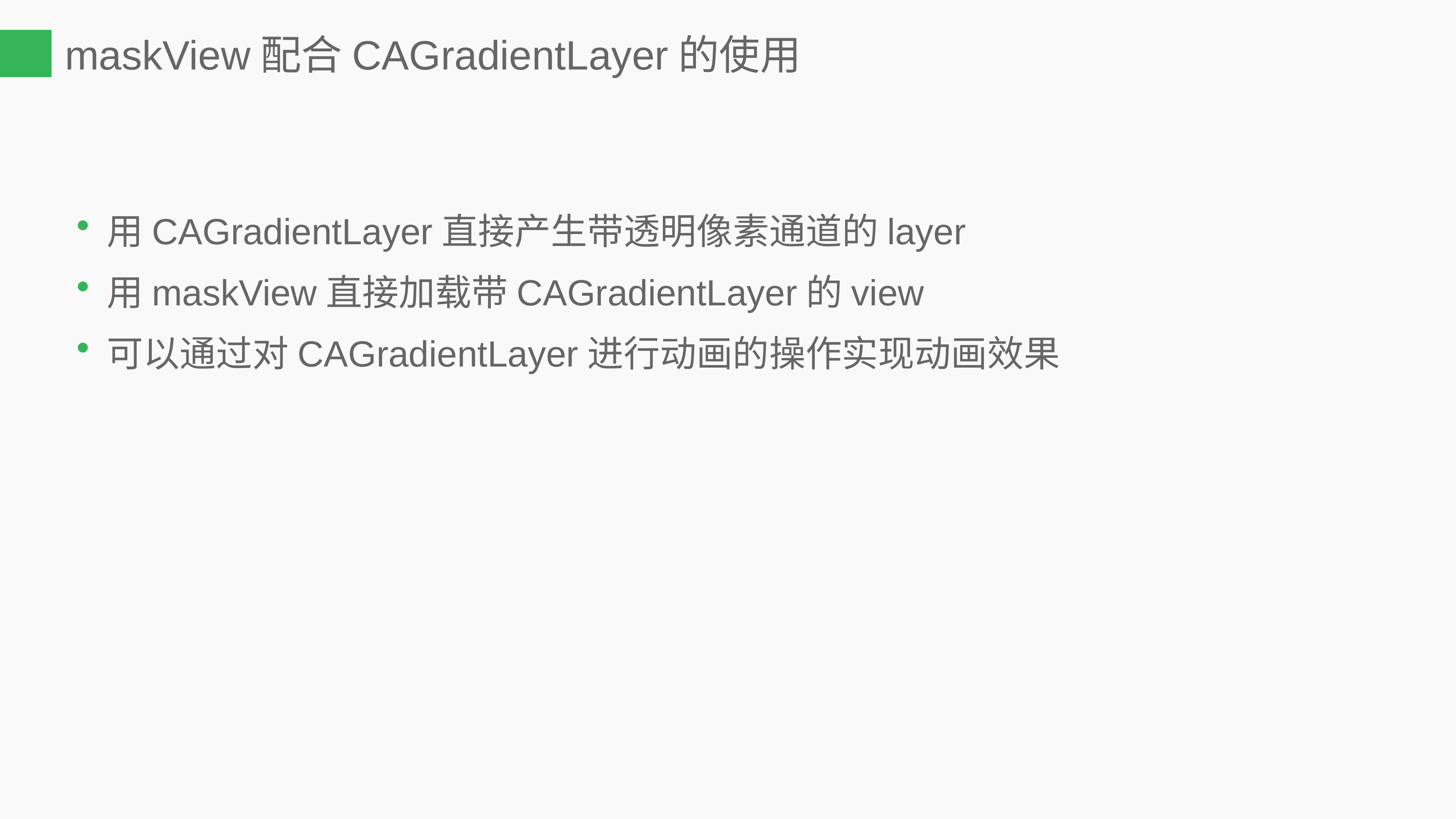

maskView配合CAGradientLayer的使用

用CAGradientLayer直接产生带透明像素通道的layer
用maskView直接加载带CAGradientLayer的view
可以通过对CAGradientLayer进行动画的操作实现动画效果